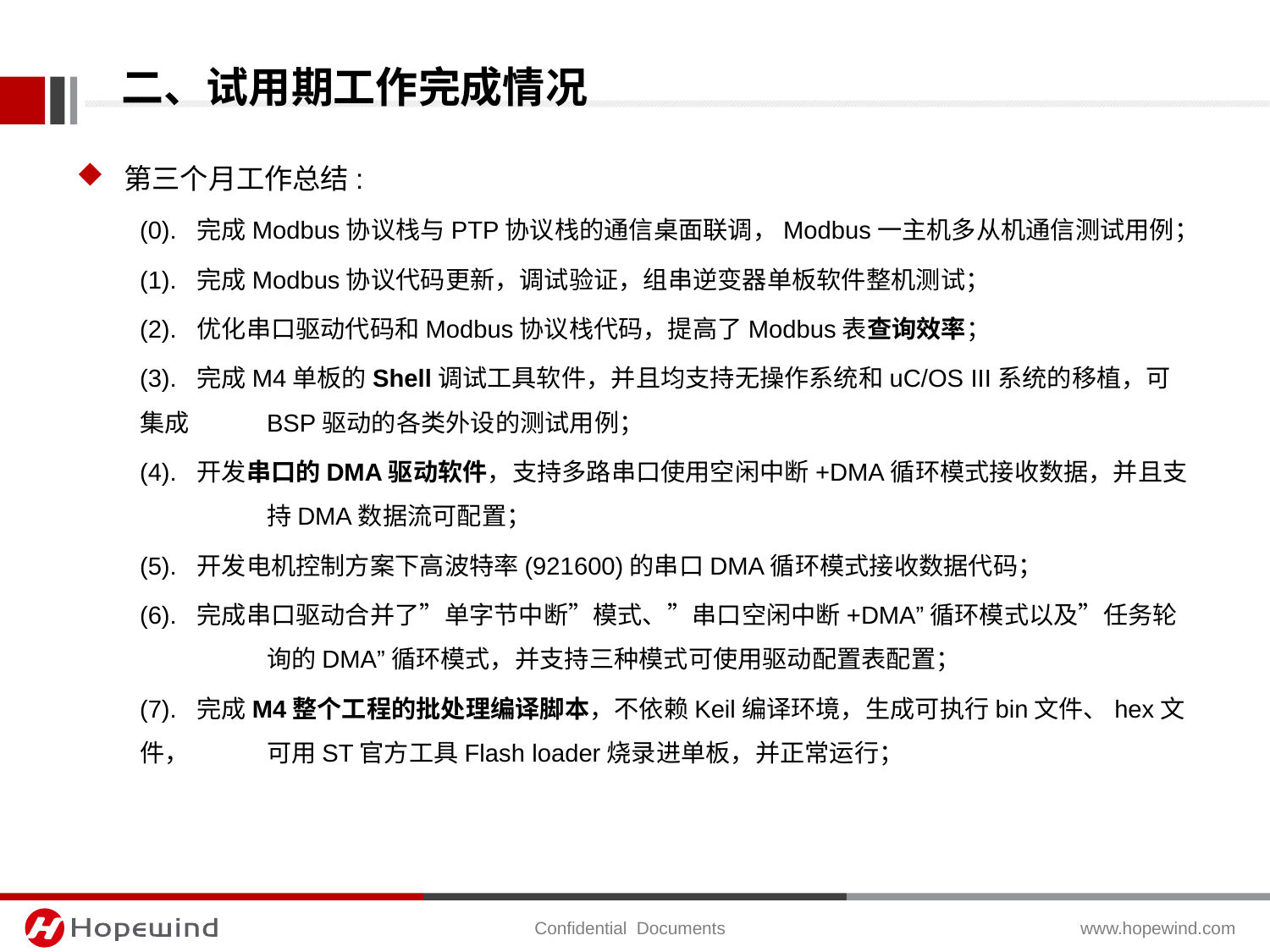

二、试用期工作完成情况
第三个月工作总结:
(0).  完成Modbus协议栈与PTP协议栈的通信桌面联调，Modbus一主机多从机通信测试用例；
(1).  完成Modbus协议代码更新，调试验证，组串逆变器单板软件整机测试；
(2).  优化串口驱动代码和Modbus协议栈代码，提高了Modbus表查询效率；
(3).  完成M4单板的Shell调试工具软件，并且均支持无操作系统和uC/OS III系统的移植，可集成	BSP驱动的各类外设的测试用例；
(4).  开发串口的DMA驱动软件，支持多路串口使用空闲中断+DMA循环模式接收数据，并且支	持DMA数据流可配置；
(5).  开发电机控制方案下高波特率(921600)的串口DMA循环模式接收数据代码；
(6).  完成串口驱动合并了”单字节中断”模式、”串口空闲中断+DMA”循环模式以及”任务轮	询的DMA”循环模式，并支持三种模式可使用驱动配置表配置；
(7).  完成M4整个工程的批处理编译脚本，不依赖Keil编译环境，生成可执行bin文件、hex文件，	可用ST官方工具Flash loader烧录进单板，并正常运行；